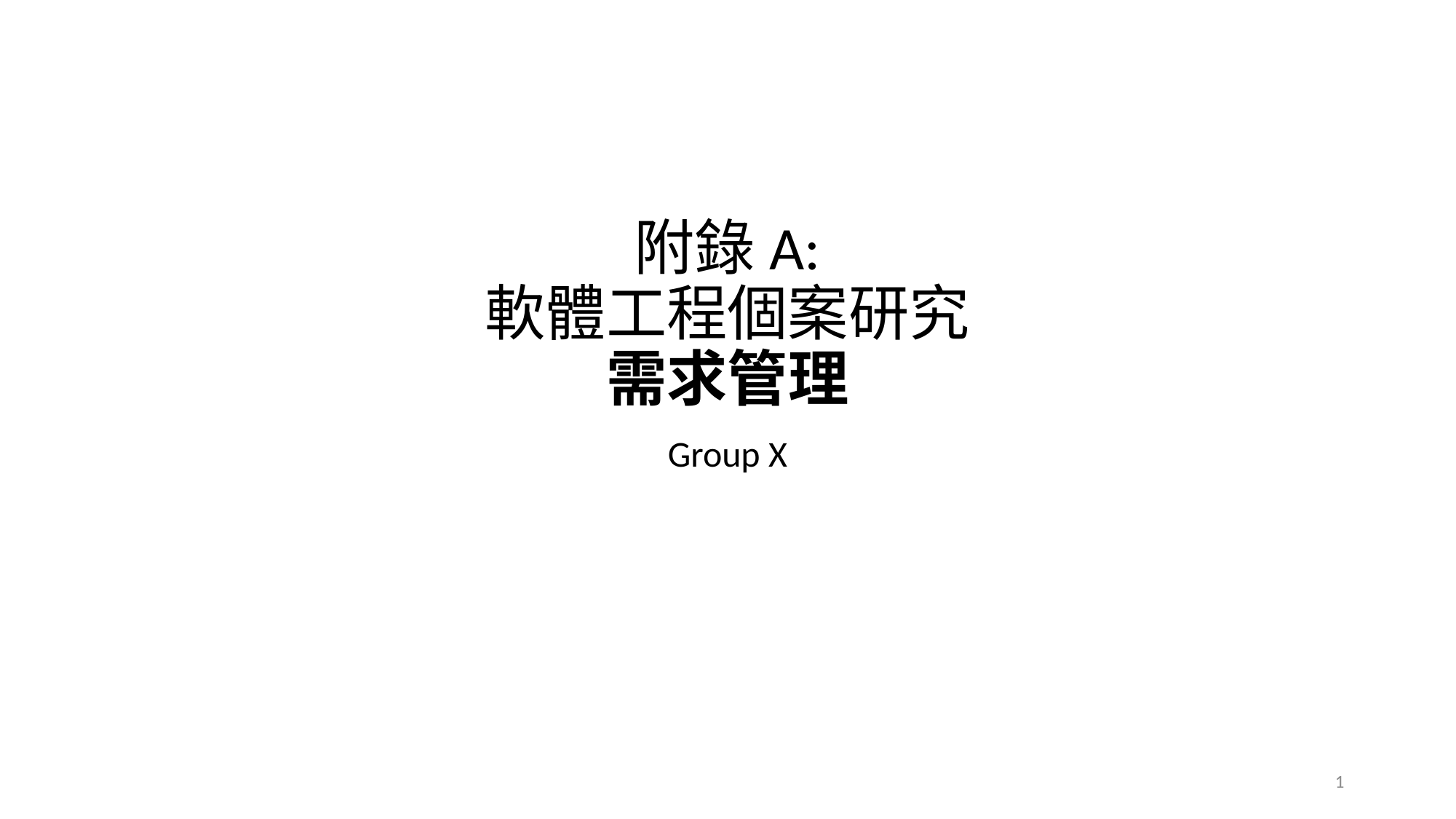

# 附錄A: 軟體工程個案研究 需求管理
Group X
1